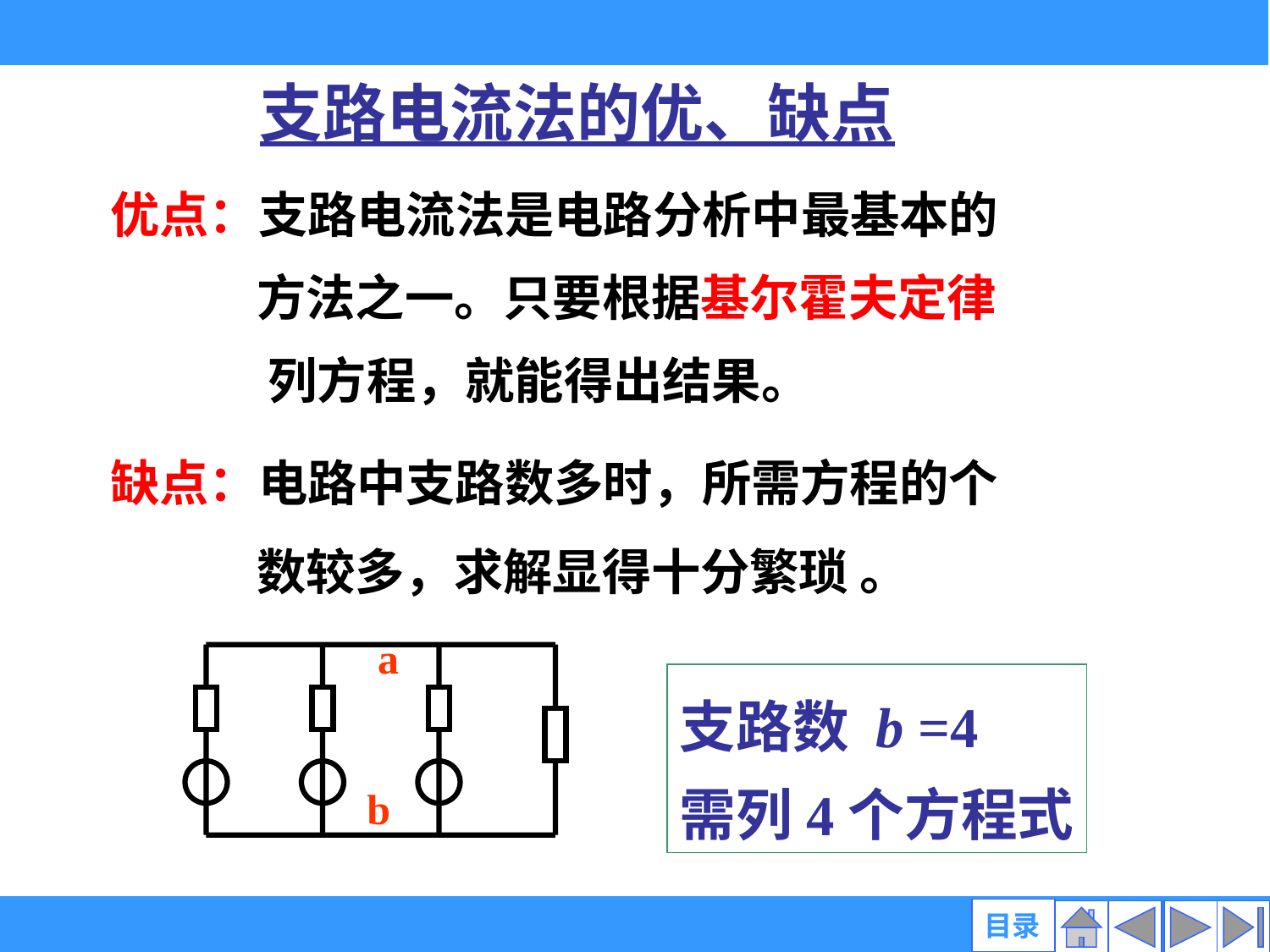

支路电流法的优、缺点
优点：支路电流法是电路分析中最基本的
            方法之一。只要根据基尔霍夫定律
             列方程，就能得出结果。
缺点：电路中支路数多时，所需方程的个
            数较多，求解显得十分繁琐 。
a

b

支路数 b =4
需列4个方程式